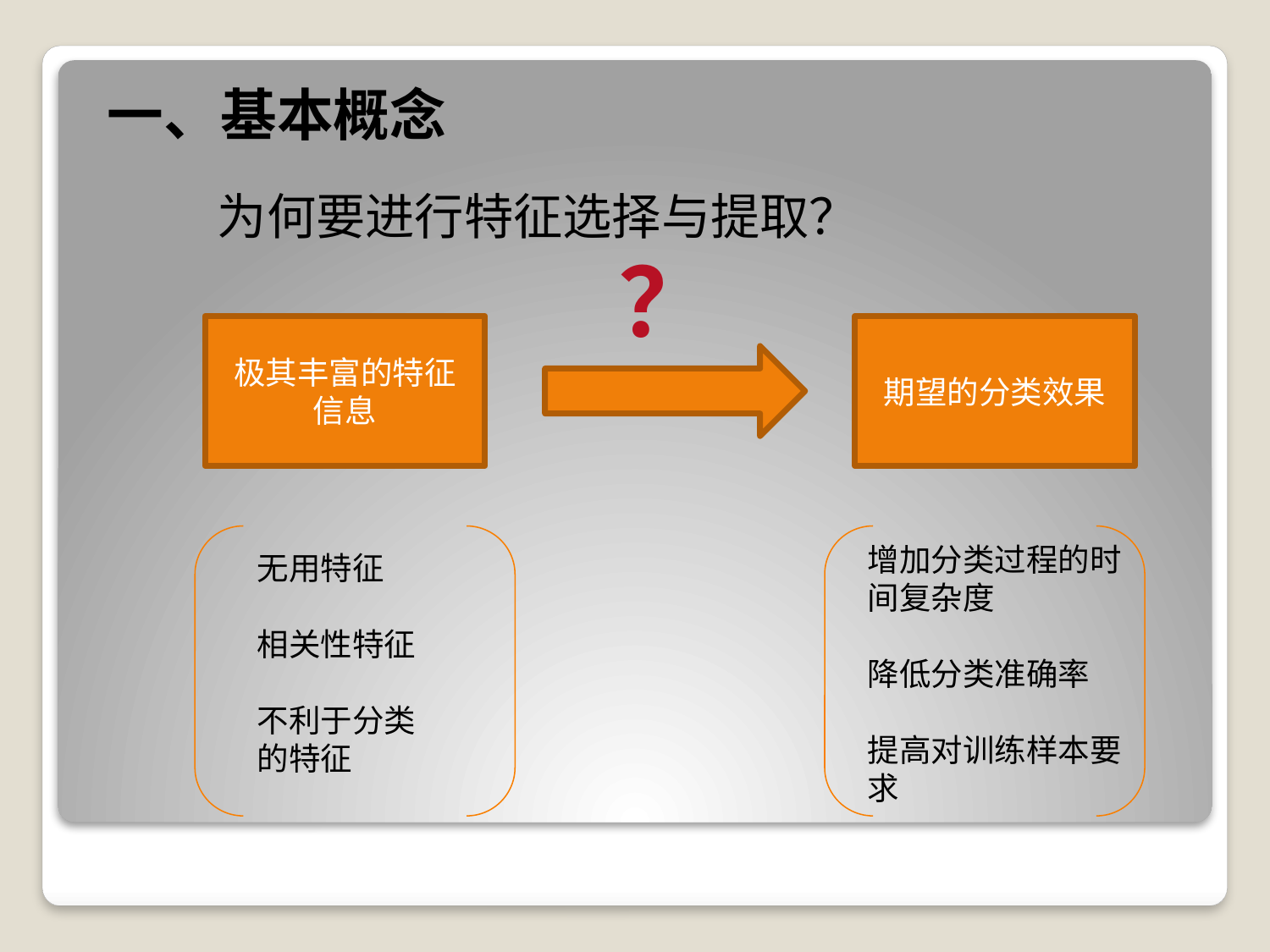

一、基本概念
为何要进行特征选择与提取？
？
极其丰富的特征
信息
期望的分类效果

无用特征

相关性特征

不利于分类
的特征

增加分类过程的时间复杂度

降低分类准确率

提高对训练样本要求